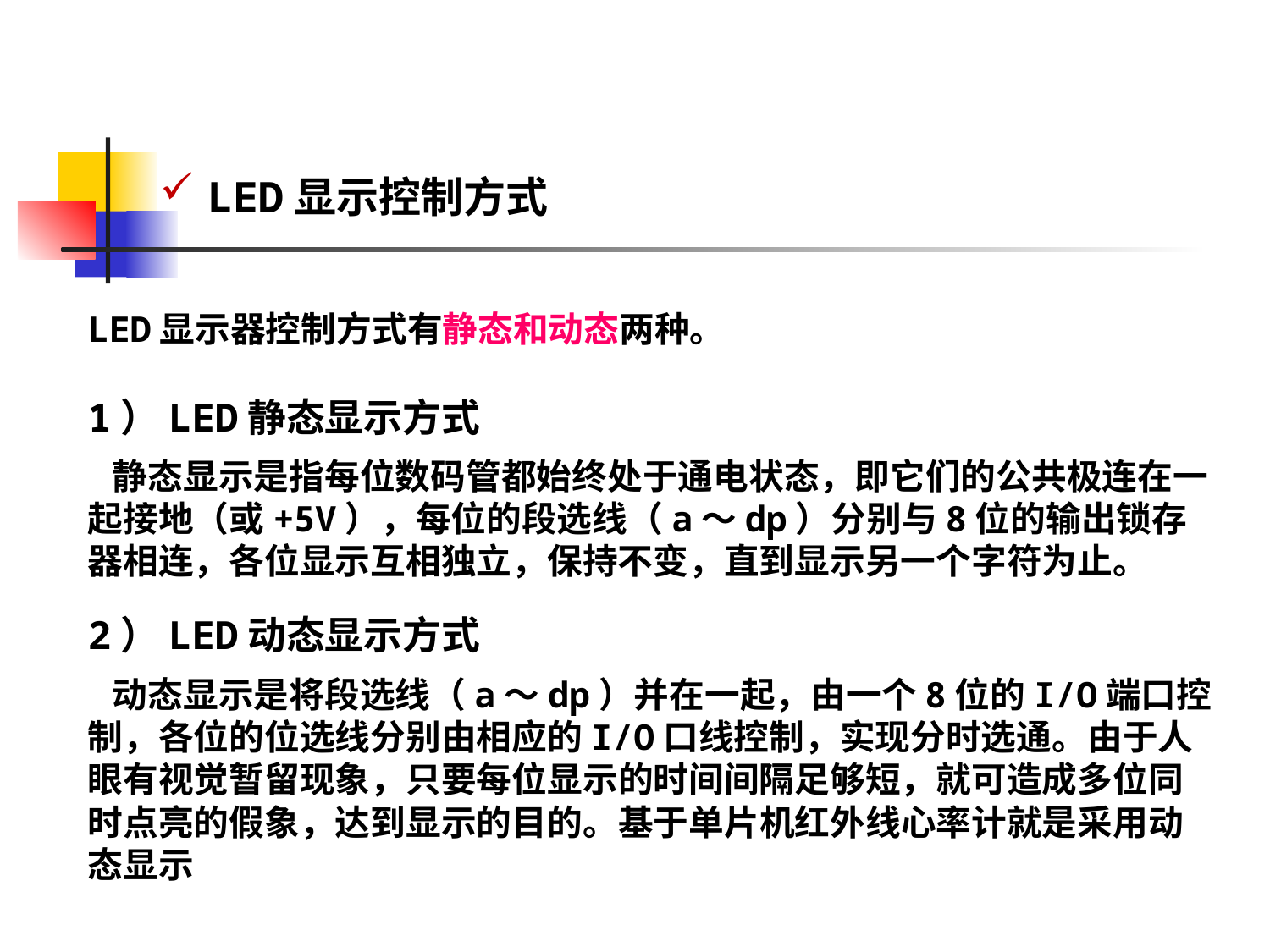

LED显示控制方式
LED显示器控制方式有静态和动态两种。
1）LED静态显示方式
  静态显示是指每位数码管都始终处于通电状态，即它们的公共极连在一起接地（或+5V），每位的段选线（a～dp）分别与8位的输出锁存器相连，各位显示互相独立，保持不变，直到显示另一个字符为止。
2）LED动态显示方式
  动态显示是将段选线（a～dp）并在一起，由一个8位的I/O端口控制，各位的位选线分别由相应的I/O口线控制，实现分时选通。由于人眼有视觉暂留现象，只要每位显示的时间间隔足够短，就可造成多位同时点亮的假象，达到显示的目的。基于单片机红外线心率计就是采用动态显示